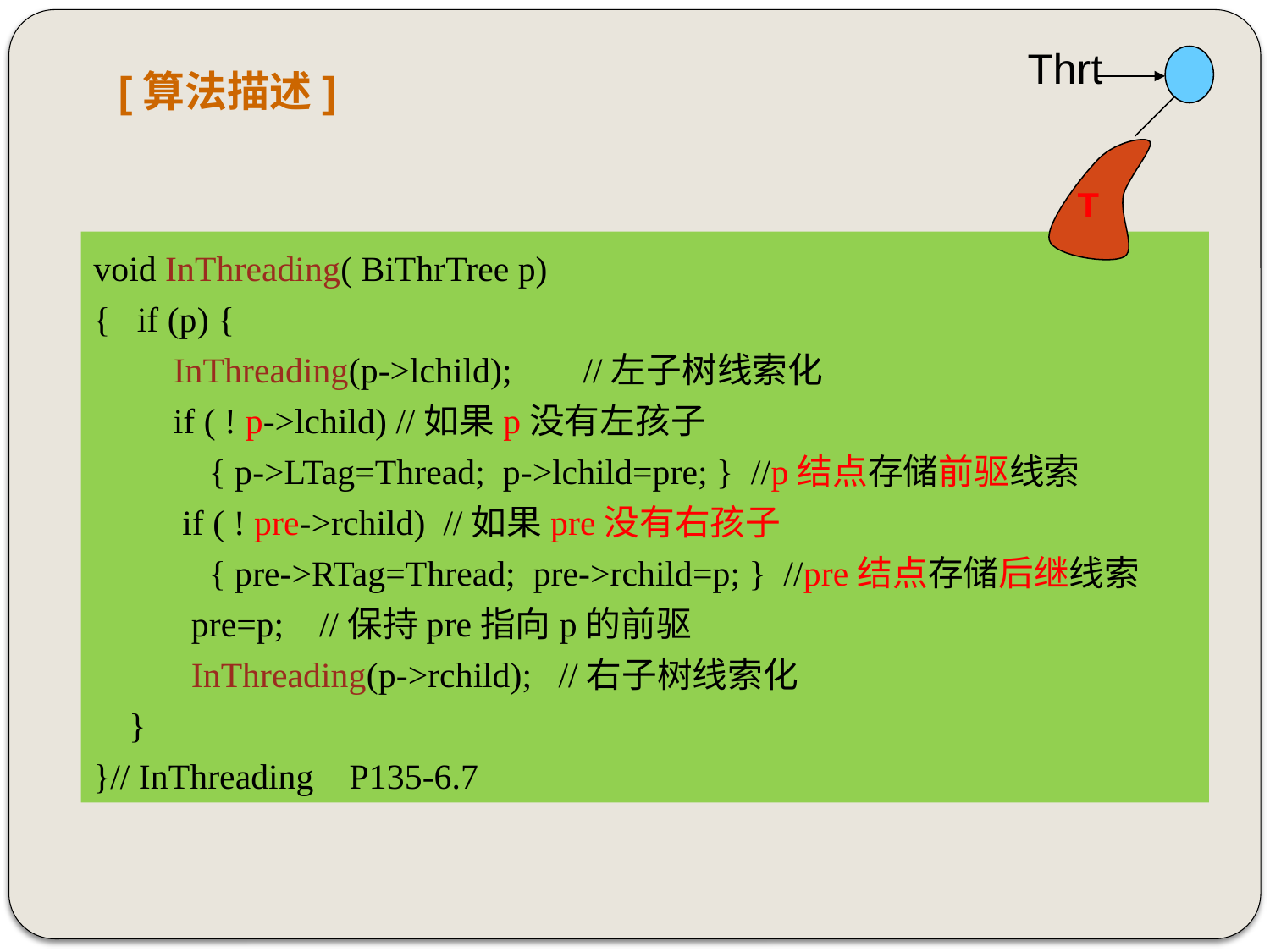

Thrt

T
[算法描述]
void InThreading( BiThrTree p)
{   if (p) {
         InThreading(p->lchild);        //左子树线索化
         if ( ! p->lchild) //如果p没有左孩子
             { p->LTag=Thread;  p->lchild=pre; }  //p结点存储前驱线索
          if ( ! pre->rchild)  //如果pre没有右孩子
             { pre->RTag=Thread;  pre->rchild=p; }  //pre结点存储后继线索
           pre=p;    //保持pre指向p的前驱
           InThreading(p->rchild);   //右子树线索化
    }
}// InThreading    P135-6.7